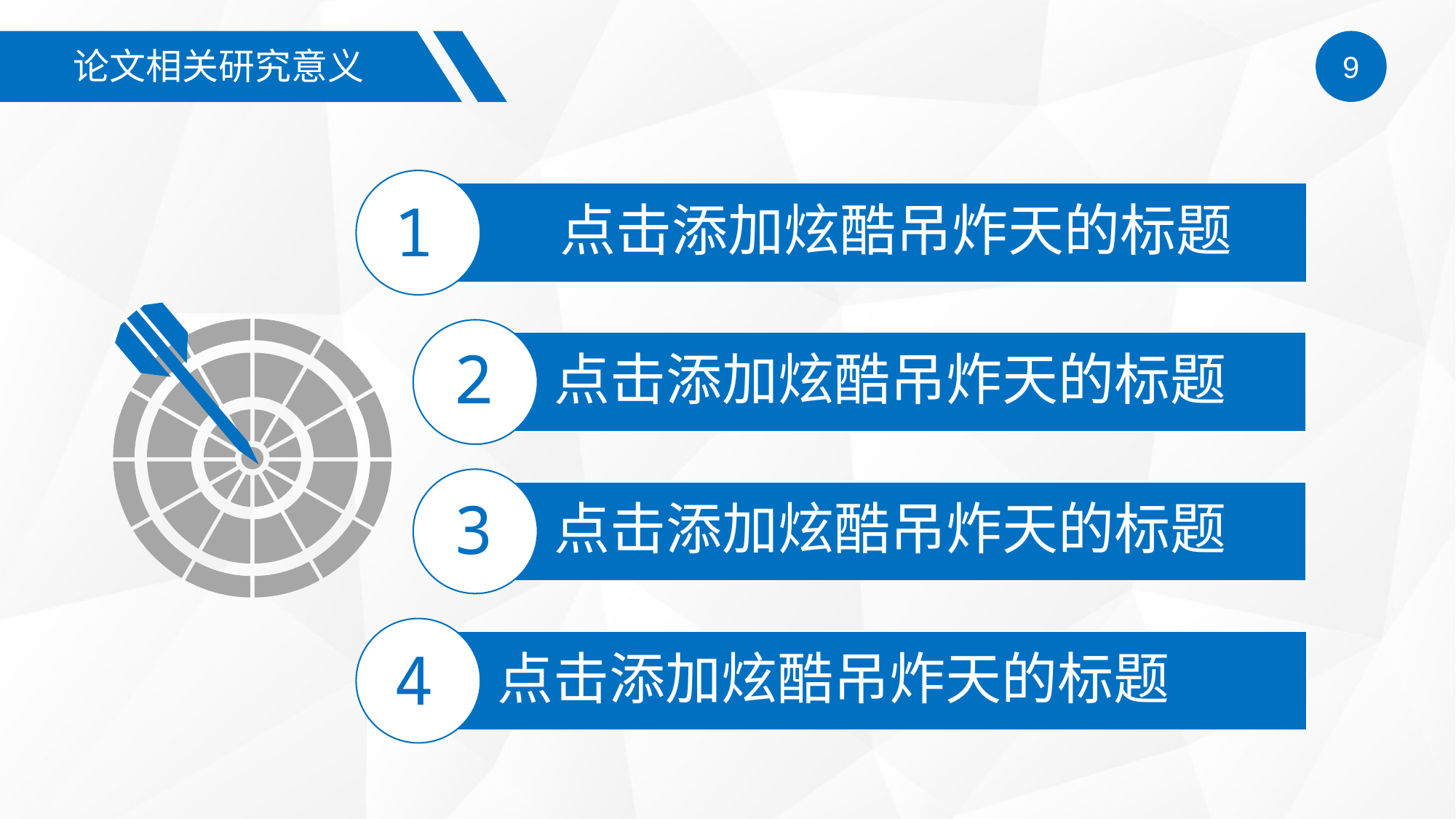

9
论文相关研究意义

点击添加炫酷吊炸天的标题

点击添加炫酷吊炸天的标题

点击添加炫酷吊炸天的标题

点击添加炫酷吊炸天的标题
1
2
3
4